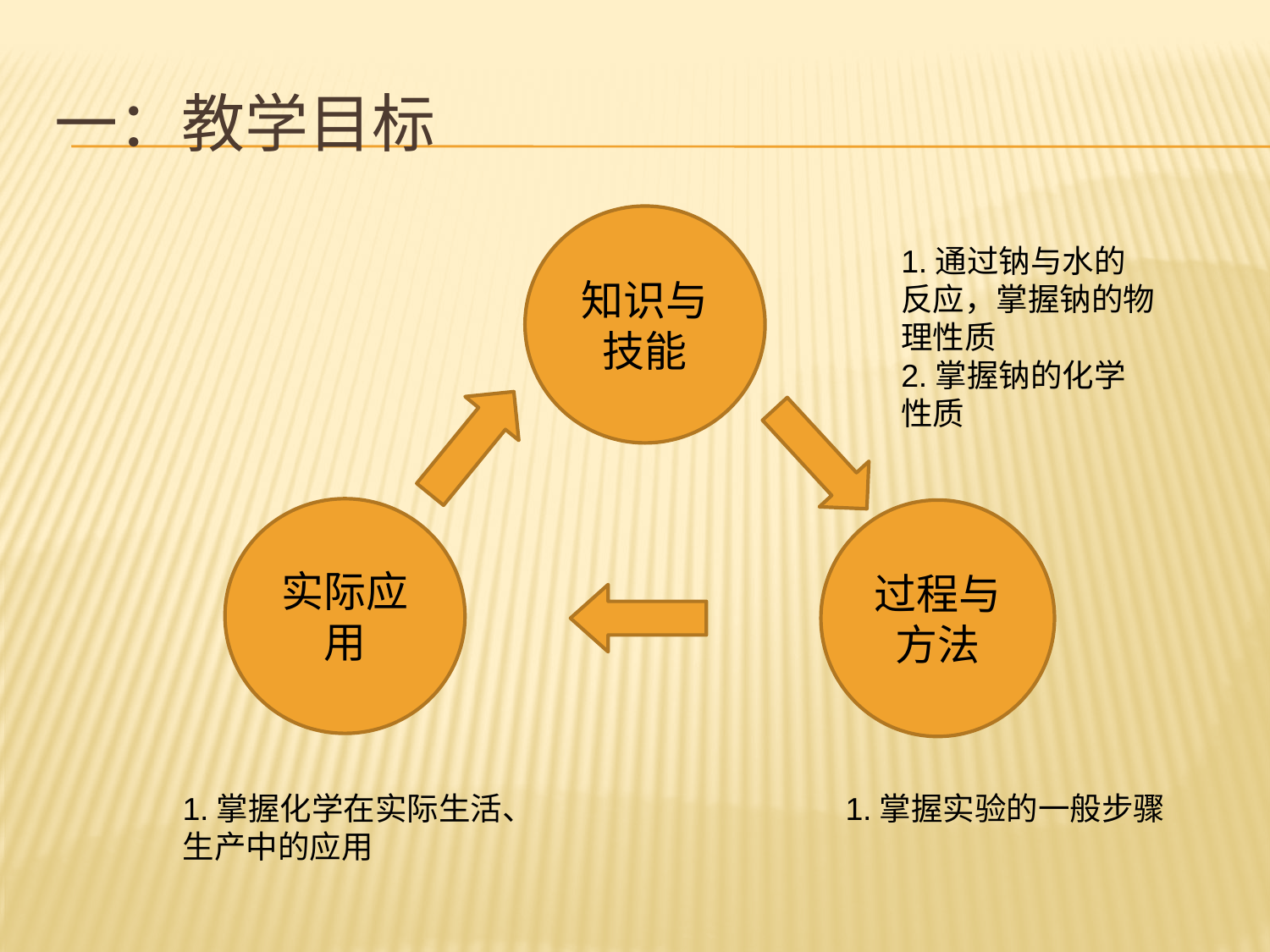

# 一：教学目标
知识与技能
1.通过钠与水的反应，掌握钠的物理性质
2.掌握钠的化学性质

实际应用
过程与方法

1.掌握化学在实际生活、生产中的应用
1.掌握实验的一般步骤